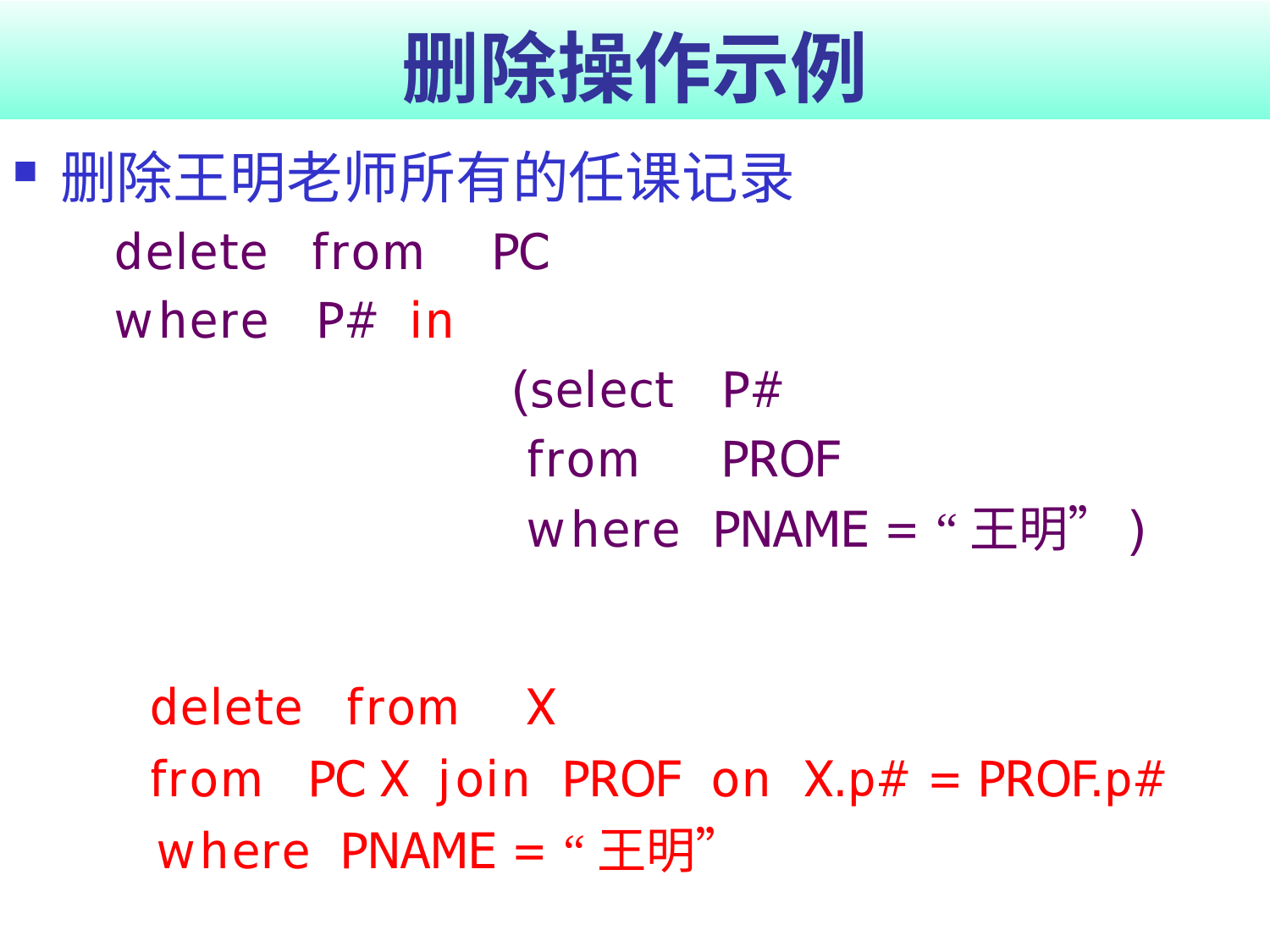

# 删除操作示例
删除王明老师所有的任课记录
	delete   from    PC
	where   P#  in
				 (select   P#
				  from     PROF
				  where  PNAME = “王明”)

	delete   from    X
	from	  PC X  join  PROF  on  X.p# = PROF.p#
   where  PNAME = “王明”